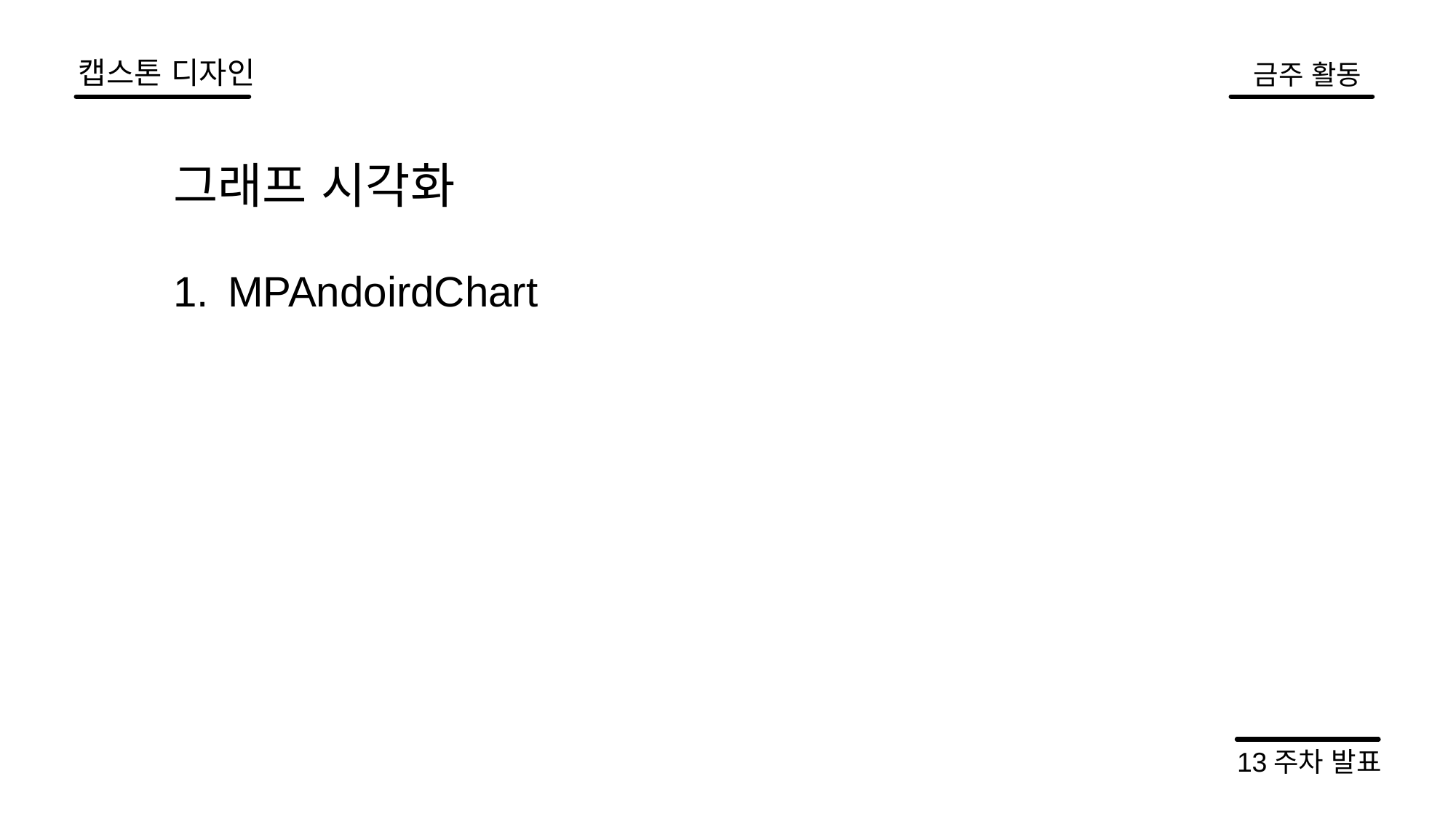

캡스톤 디자인
금주 활동
그래프 시각화

MPAndoirdChart
13주차 발표